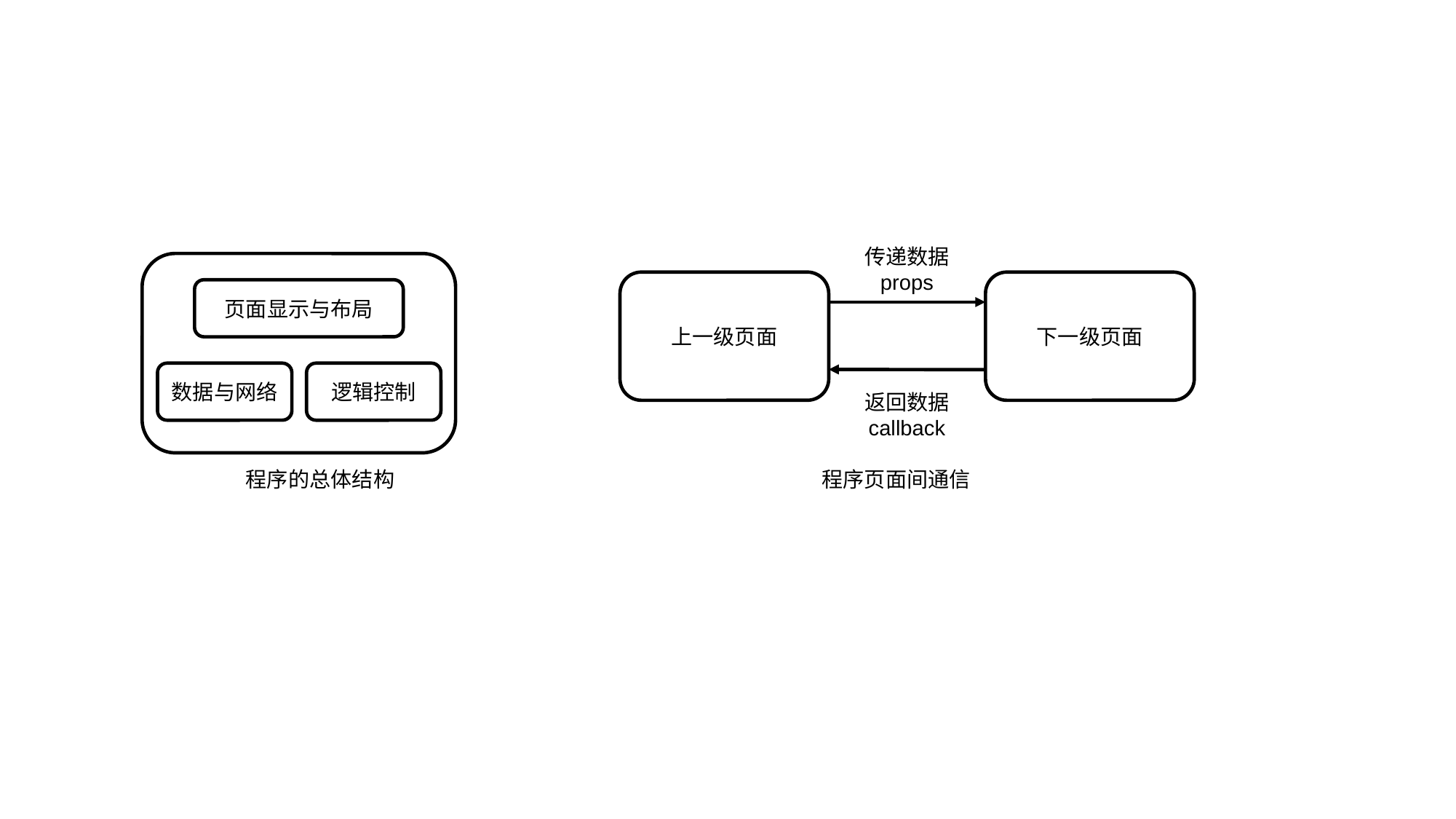

传递数据
props
上一级页面
下一级页面
返回数据
callback
程序页面间通信

页面显示与布局
逻辑控制
数据与网络
程序的总体结构